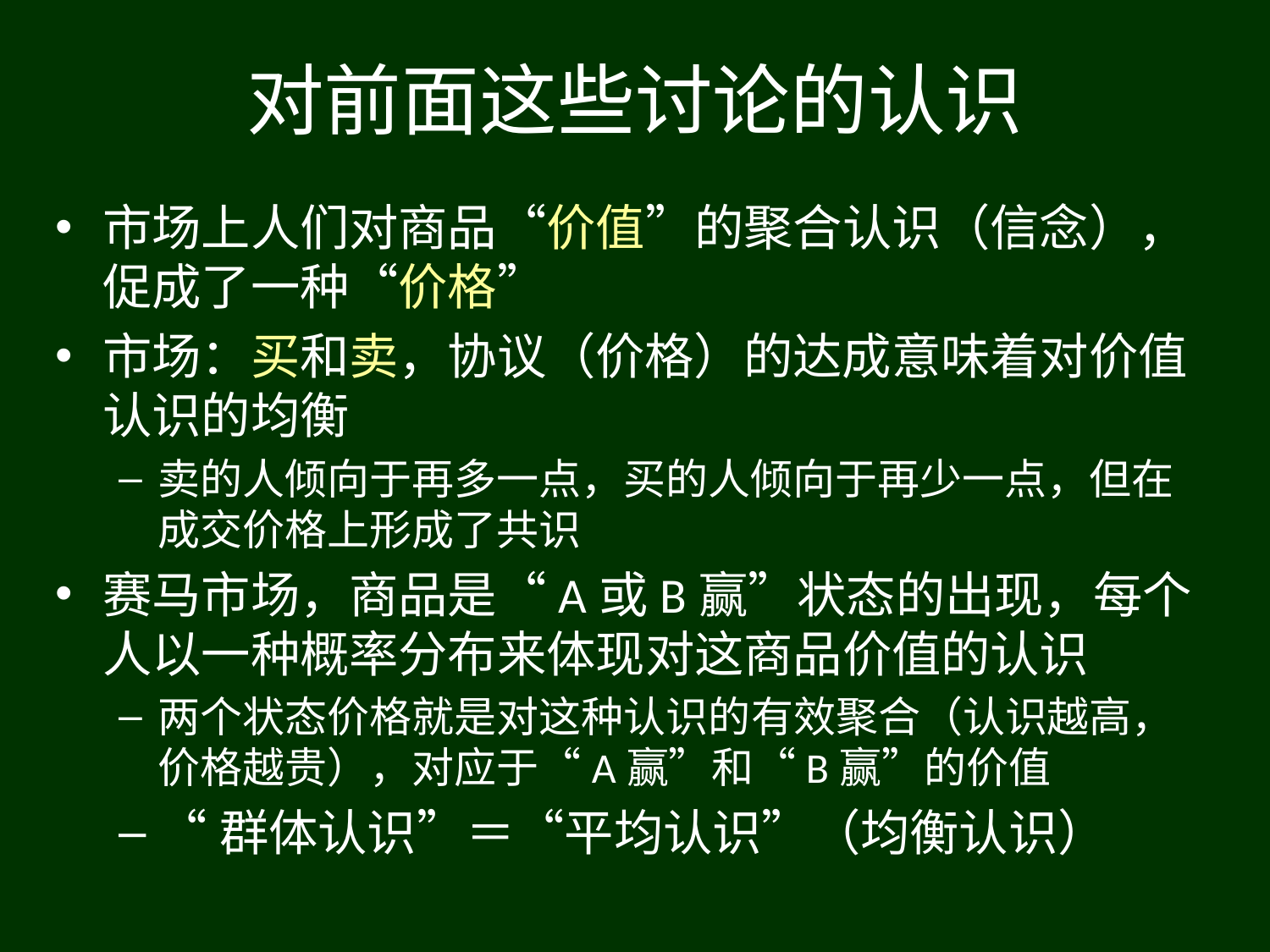

# 对前面这些讨论的认识
市场上人们对商品“价值”的聚合认识（信念），促成了一种“价格”
市场：买和卖，协议（价格）的达成意味着对价值认识的均衡
卖的人倾向于再多一点，买的人倾向于再少一点，但在成交价格上形成了共识
赛马市场，商品是“A或B赢”状态的出现，每个人以一种概率分布来体现对这商品价值的认识
两个状态价格就是对这种认识的有效聚合（认识越高，价格越贵），对应于“A赢”和“B赢”的价值
“群体认识”＝“平均认识”（均衡认识）